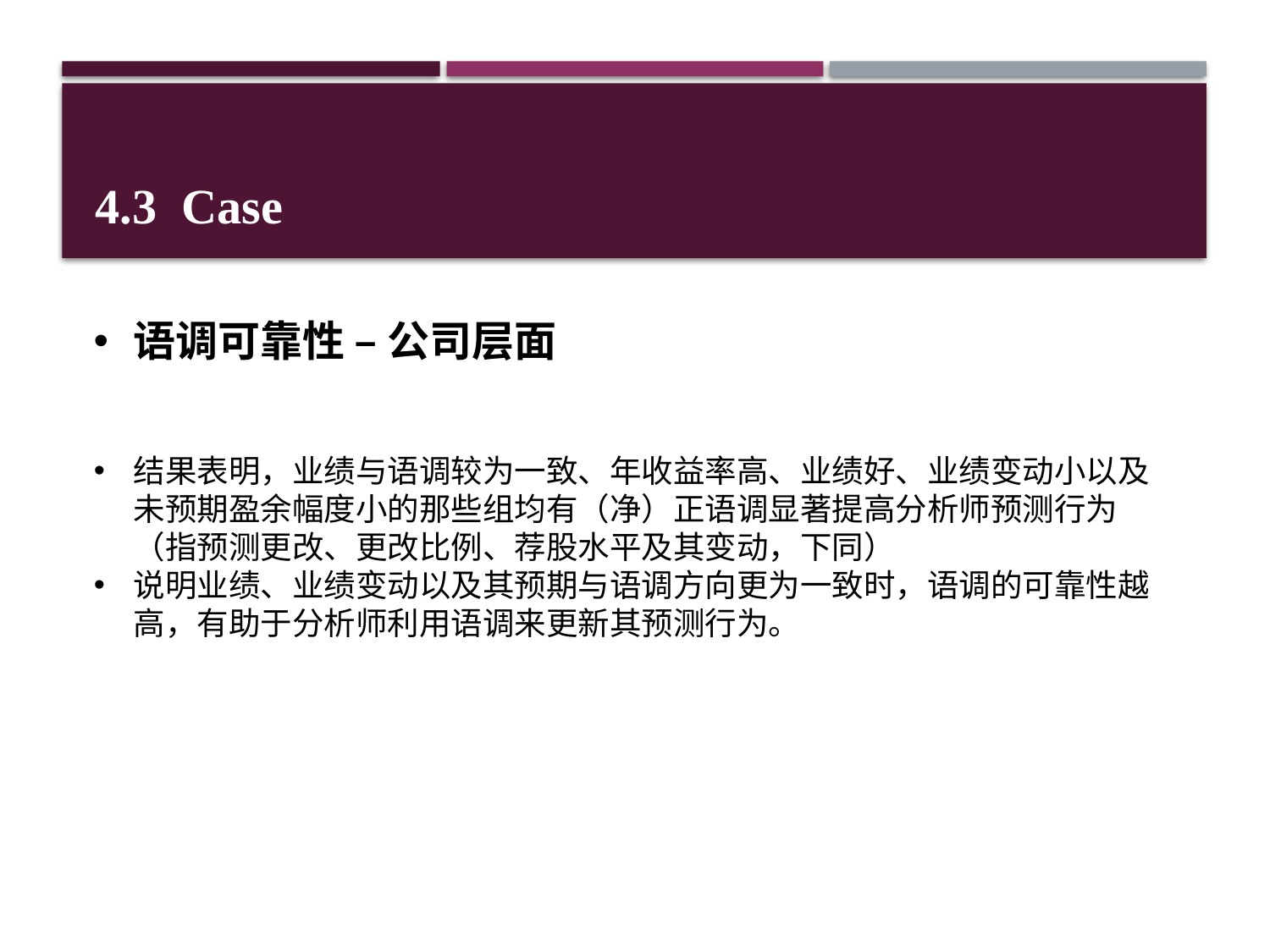

4.3  Case
语调可靠性 – 公司层面
结果表明，业绩与语调较为一致、年收益率高、业绩好、业绩变动小以及未预期盈余幅度小的那些组均有（净）正语调显著提高分析师预测行为（指预测更改、更改比例、荐股水平及其变动，下同）
说明业绩、业绩变动以及其预期与语调方向更为一致时，语调的可靠性越高，有助于分析师利用语调来更新其预测行为。